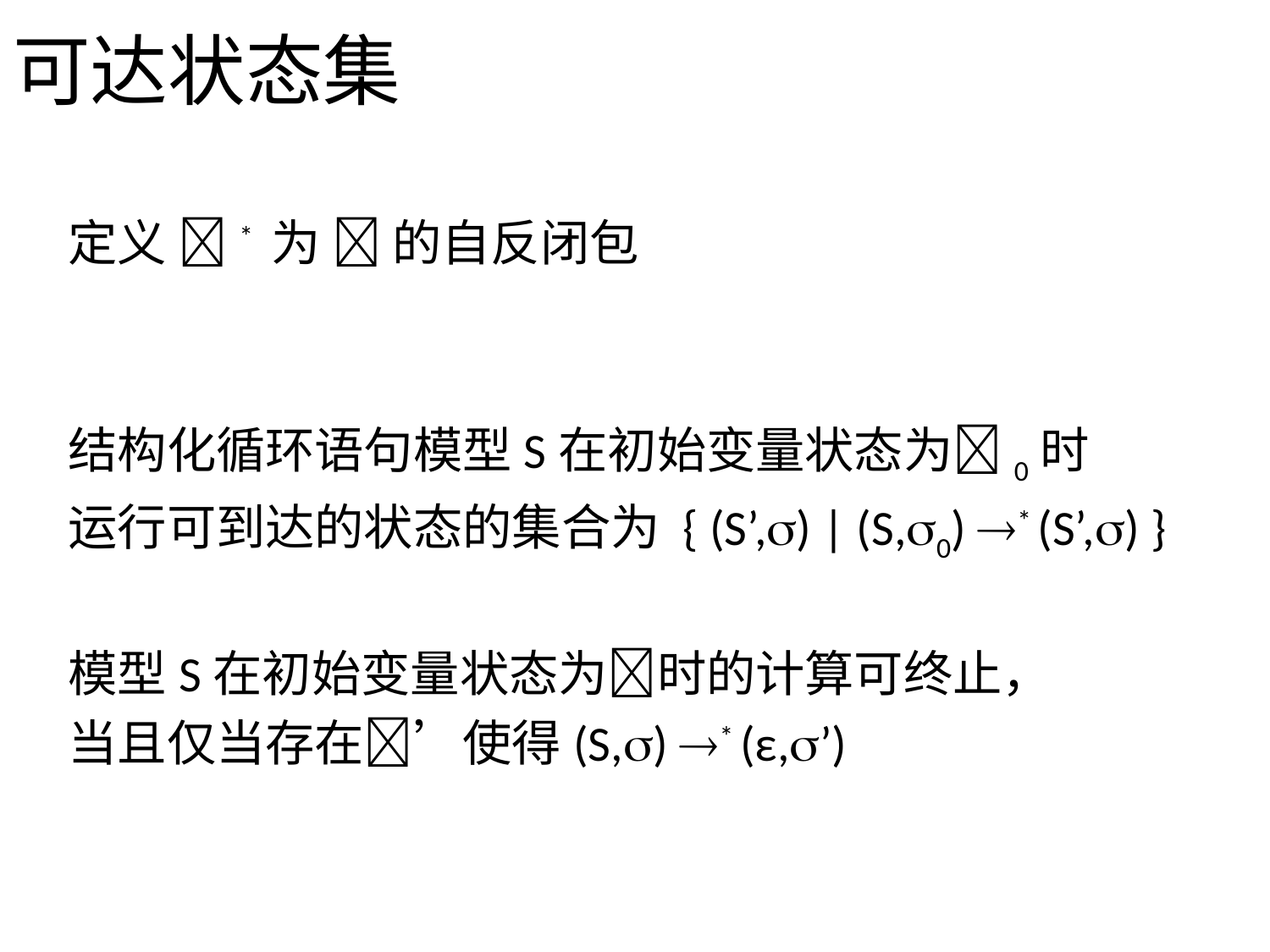

# 可达状态集

定义 →* 为 → 的自反闭包

结构化循环语句模型S在初始变量状态为σ0时
运行可到达的状态的集合为 { (S’,σ) | (S,σ0) →* (S’,σ) }

模型S在初始变量状态为σ时的计算可终止，
当且仅当存在σ’使得(S,σ) →* (ε,σ’)